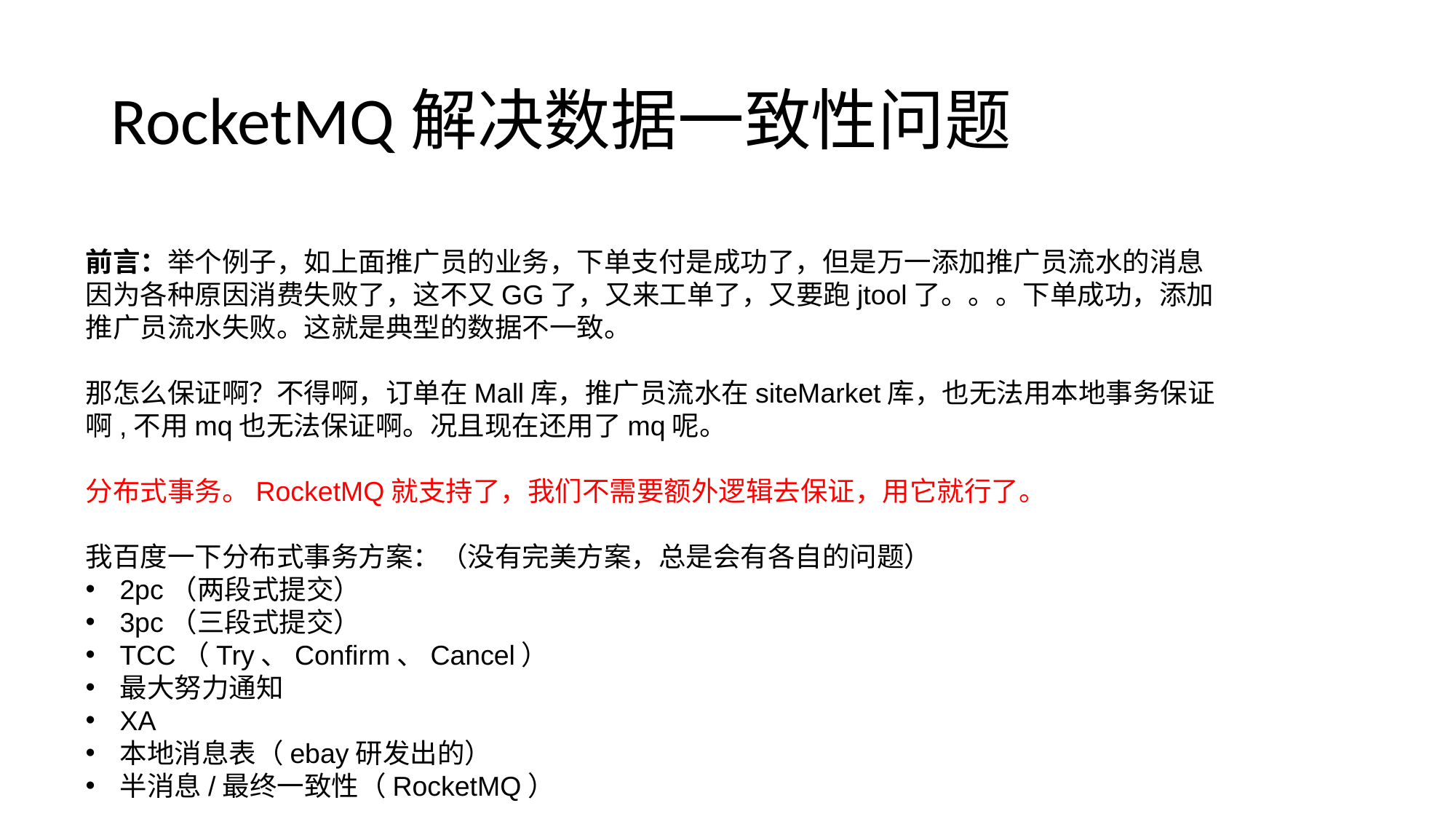

# RocketMQ解决数据一致性问题
前言：举个例子，如上面推广员的业务，下单支付是成功了，但是万一添加推广员流水的消息因为各种原因消费失败了，这不又GG了，又来工单了，又要跑jtool了。。。下单成功，添加推广员流水失败。这就是典型的数据不一致。

那怎么保证啊？不得啊，订单在Mall库，推广员流水在siteMarket库，也无法用本地事务保证啊,不用mq也无法保证啊。况且现在还用了mq呢。

分布式事务。RocketMQ就支持了，我们不需要额外逻辑去保证，用它就行了。

我百度一下分布式事务方案：（没有完美方案，总是会有各自的问题）
2pc（两段式提交）
3pc（三段式提交）
TCC（Try、Confirm、Cancel）
最大努力通知
XA
本地消息表（ebay研发出的）
半消息/最终一致性（RocketMQ）